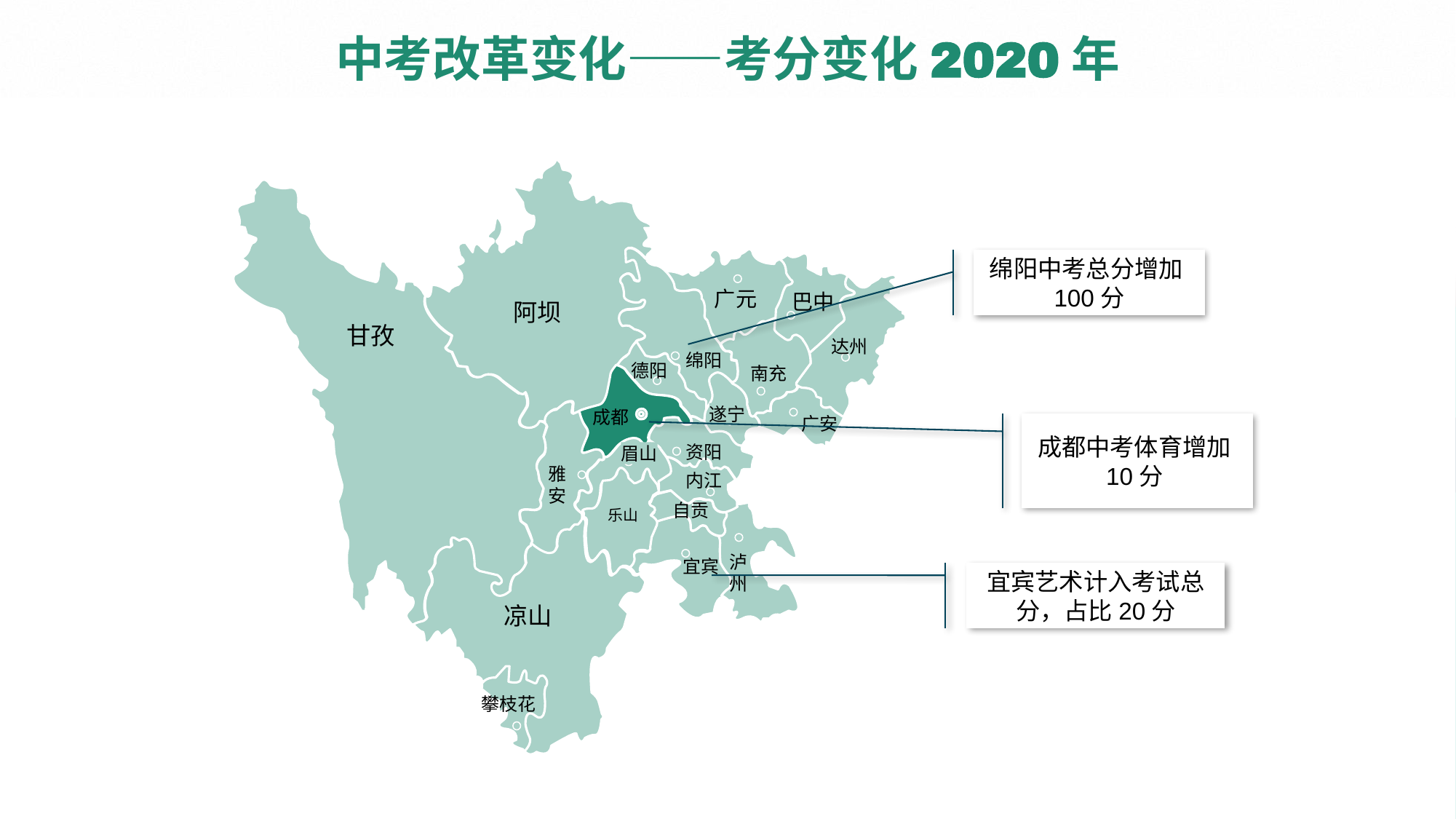

# 中考改革变化——考分变化2020年

广元
巴中
阿坝

    甘孜
达州

绵阳

德阳
南充

遂宁
成都

广安

资阳
眉山

雅安
内江

自贡

乐山

泸州

宜宾
凉山

攀枝花

绵阳中考总分增加100分

成都中考体育增加10分

宜宾艺术计入考试总分，占比20分